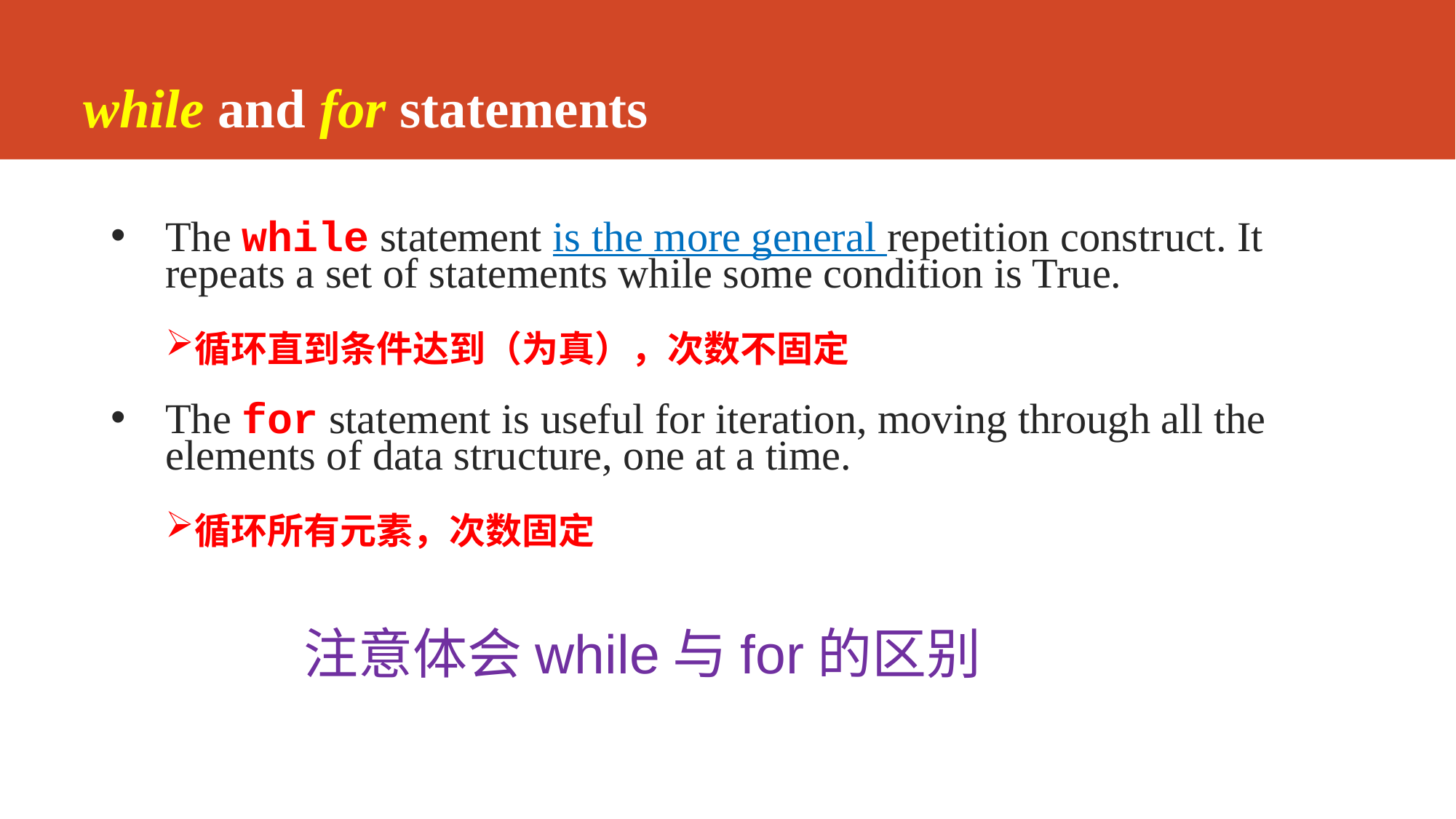

# while and for statements
The while statement is the more general repetition construct. It repeats a set of statements while some condition is True.
循环直到条件达到（为真），次数不固定
The for statement is useful for iteration, moving through all the elements of data structure, one at a time.
循环所有元素，次数固定
注意体会while与for的区别